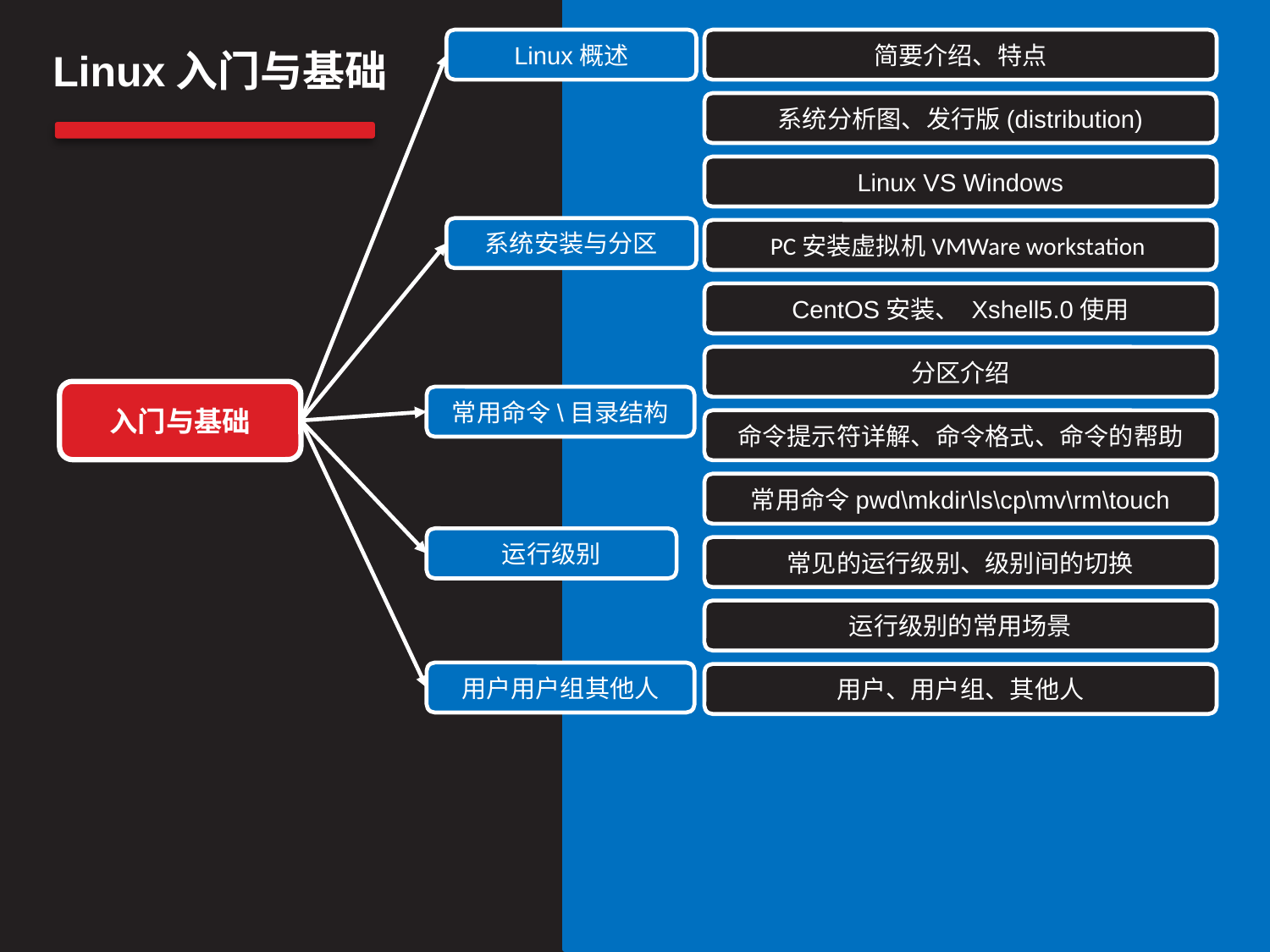

Linux概述
简要介绍、特点
Linux入门与基础

系统分析图、发行版(distribution)
Linux VS Windows
系统安装与分区
PC安装虚拟机VMWare workstation
CentOS安装、 Xshell5.0使用
分区介绍
入门与基础
常用命令\目录结构
命令提示符详解、命令格式、命令的帮助
常用命令pwd\mkdir\ls\cp\mv\rm\touch
运行级别
常见的运行级别、级别间的切换
运行级别的常用场景
用户用户组其他人
用户、用户组、其他人